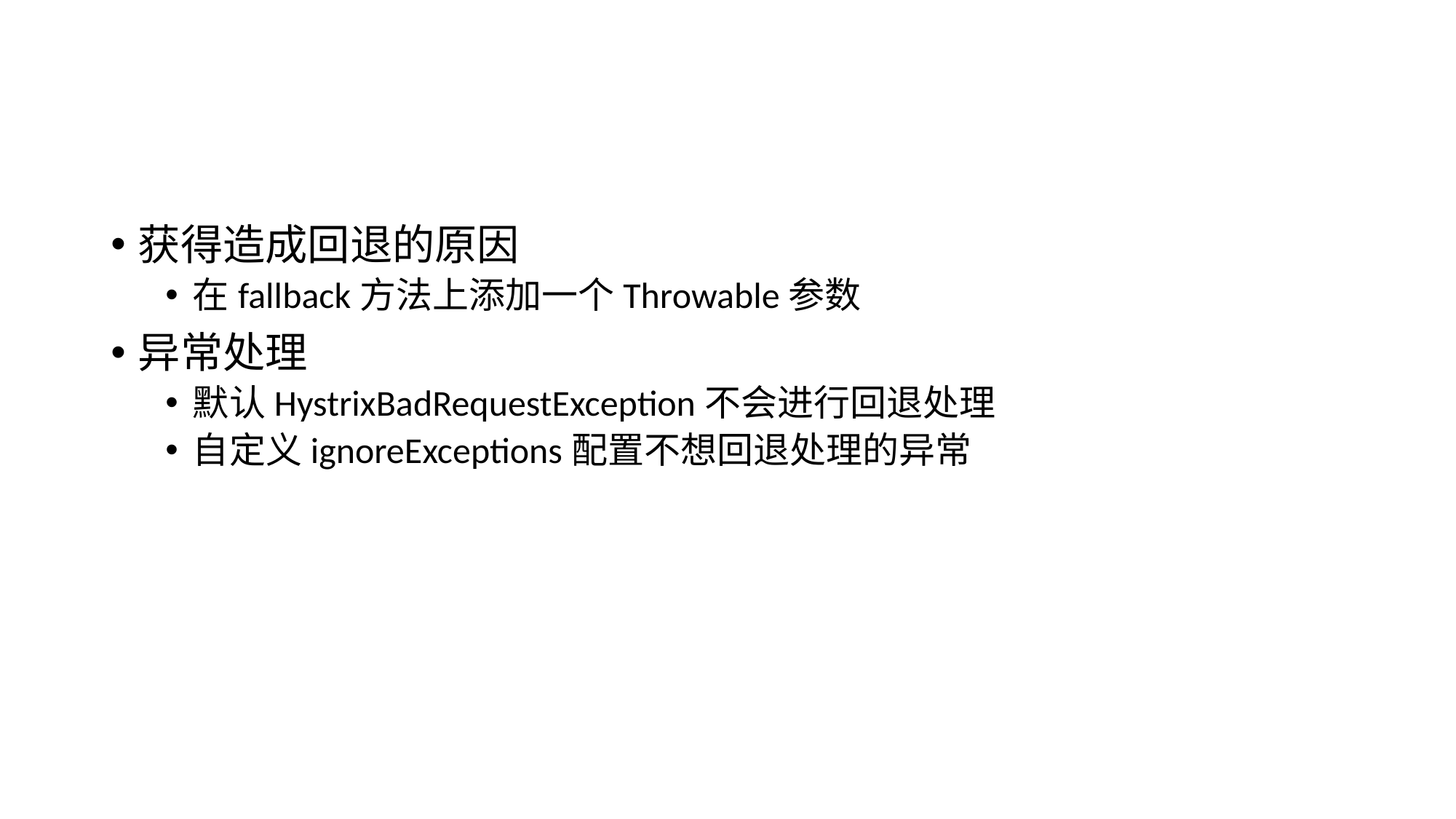

#
获得造成回退的原因
在fallback方法上添加一个Throwable参数
异常处理
默认HystrixBadRequestException不会进行回退处理
自定义ignoreExceptions配置不想回退处理的异常